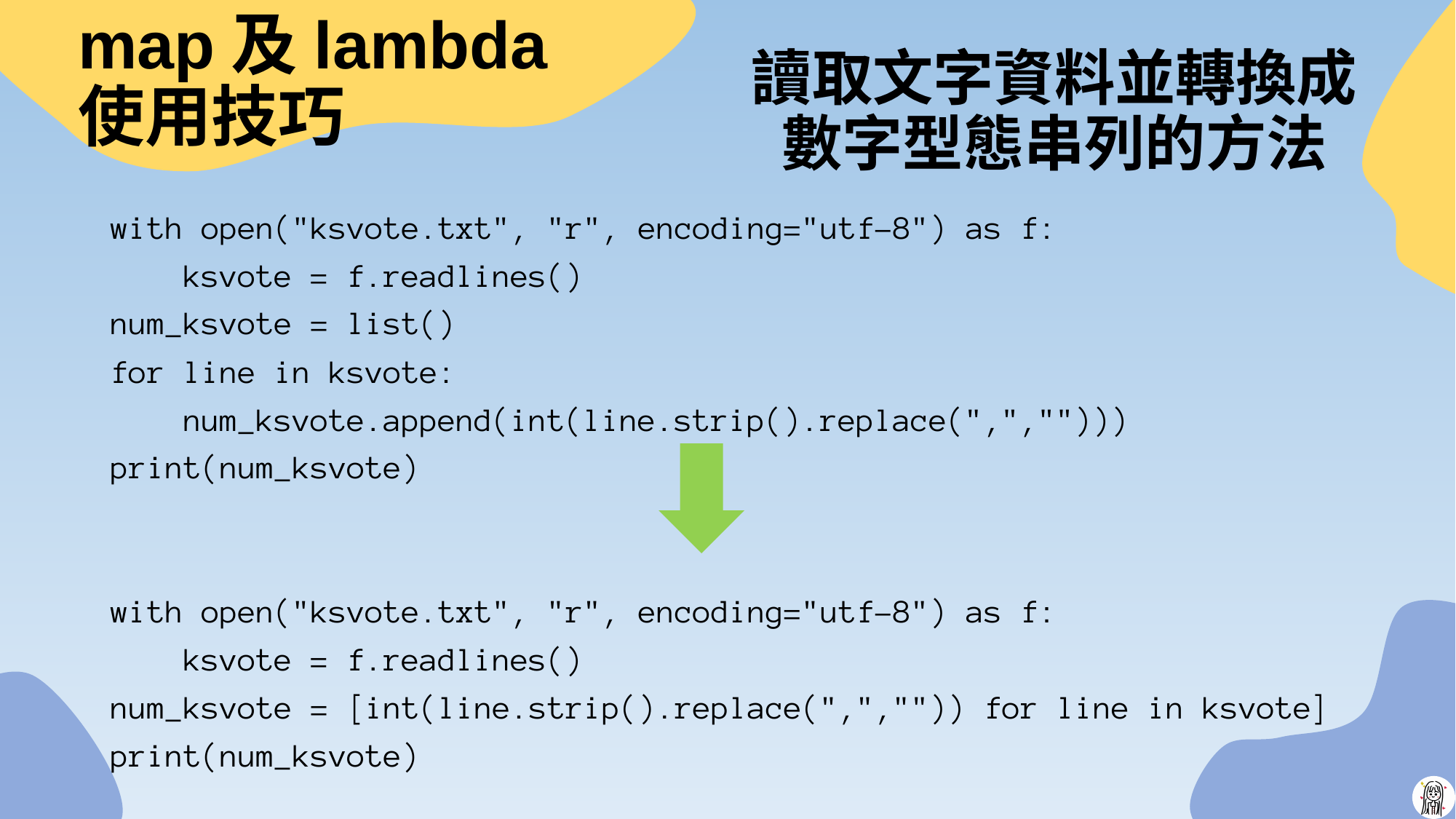

# map及lambda使用技巧
讀取文字資料並轉換成數字型態串列的方法
with open("ksvote.txt", "r", encoding="utf-8") as f:
    ksvote = f.readlines()
num_ksvote = list()
for line in ksvote:
    num_ksvote.append(int(line.strip().replace(",","")))
print(num_ksvote)

with open("ksvote.txt", "r", encoding="utf-8") as f:
    ksvote = f.readlines()
num_ksvote = [int(line.strip().replace(",","")) for line in ksvote]
print(num_ksvote)

23